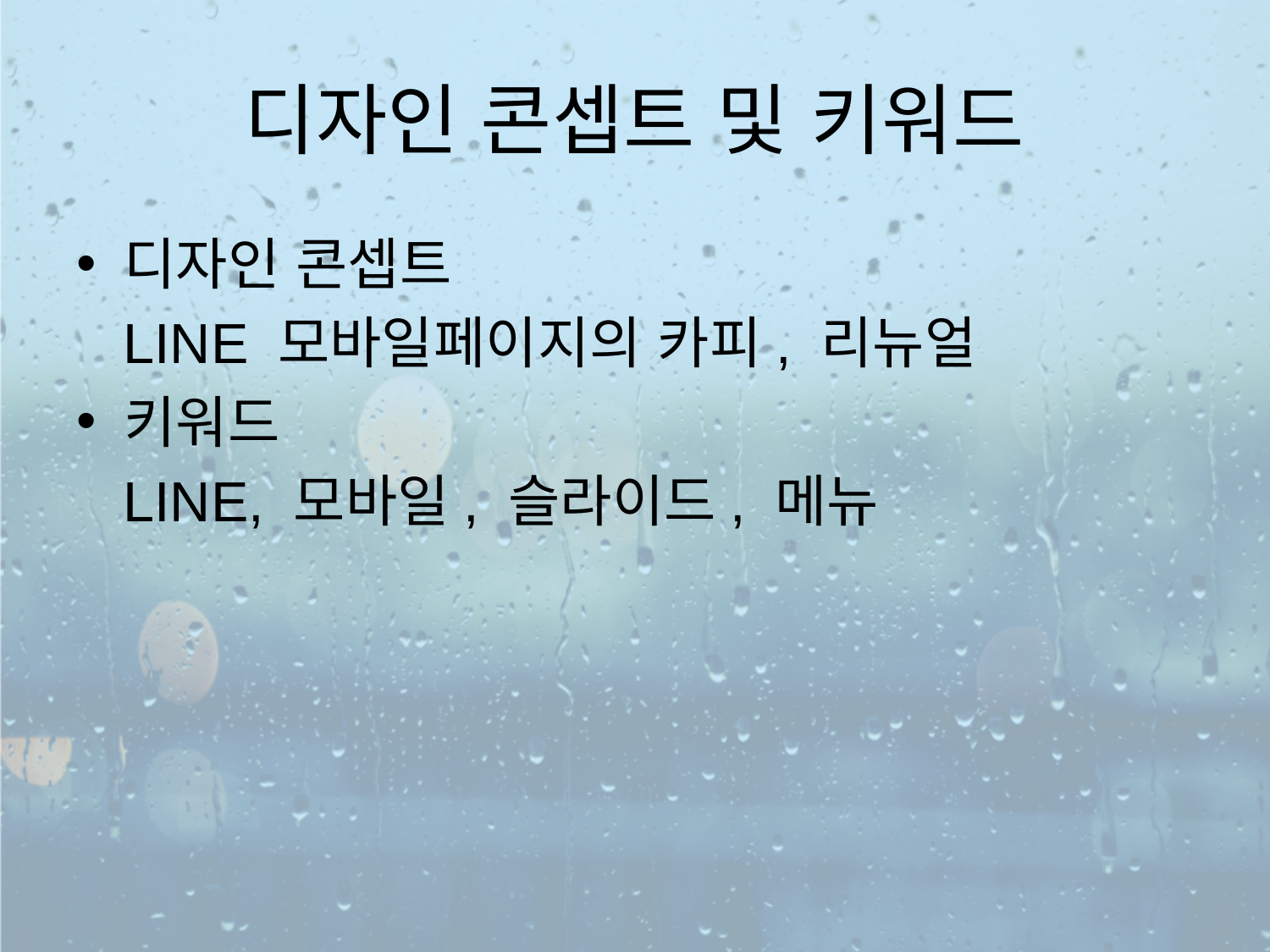

# 디자인 콘셉트 및 키워드
디자인 콘셉트
   LINE 모바일페이지의 카피, 리뉴얼
키워드
   LINE, 모바일, 슬라이드, 메뉴